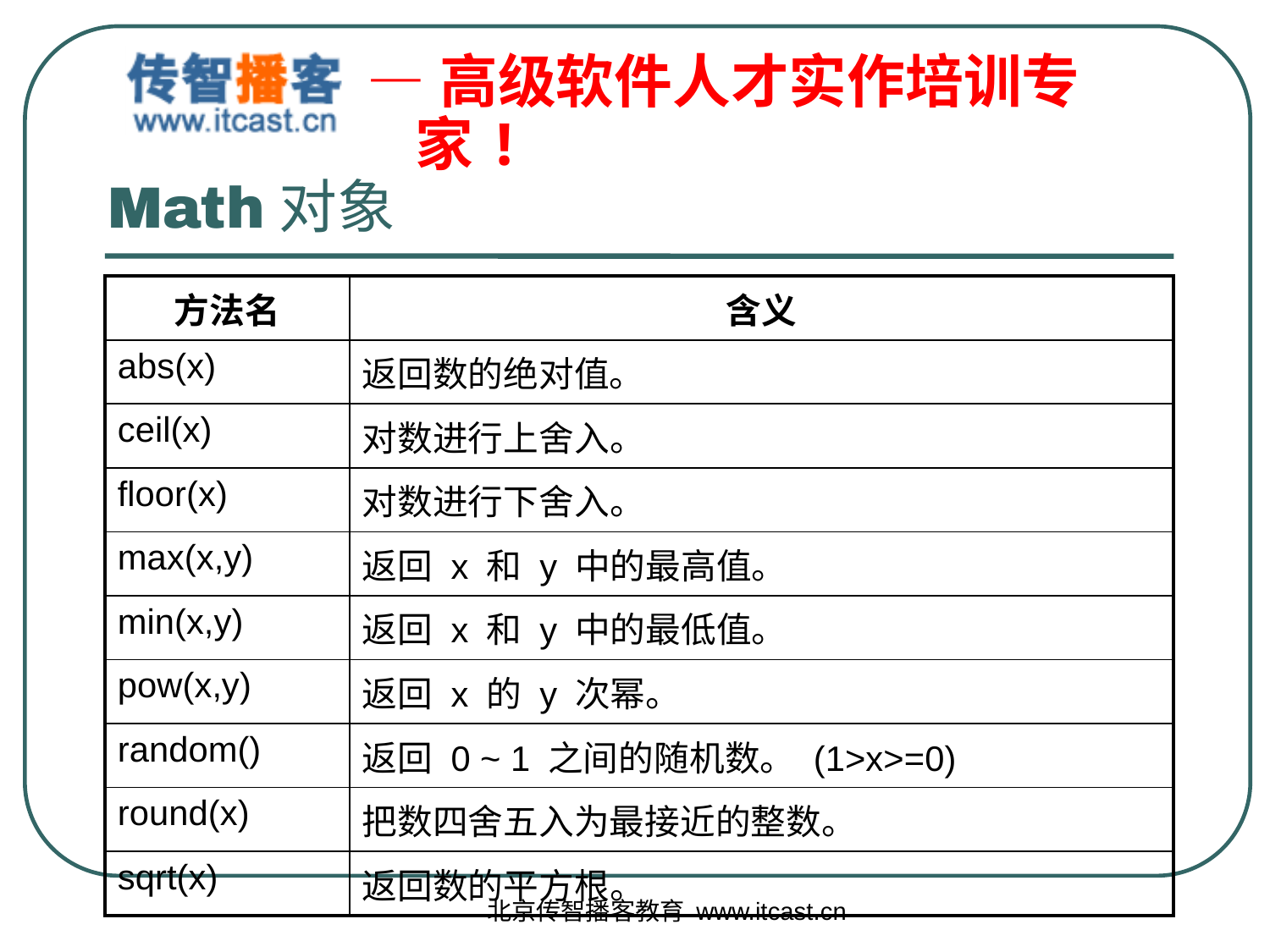

# Math对象
| 方法名 | 含义 |
| --- | --- |
| abs(x) | 返回数的绝对值。 |
| ceil(x) | 对数进行上舍入。 |
| floor(x) | 对数进行下舍入。 |
| max(x,y) | 返回 x 和 y 中的最高值。 |
| min(x,y) | 返回 x 和 y 中的最低值。 |
| pow(x,y) | 返回 x 的 y 次幂。 |
| random() | 返回 0 ~ 1 之间的随机数。 (1>x>=0) |
| round(x) | 把数四舍五入为最接近的整数。 |
| sqrt(x) | 返回数的平方根。 |